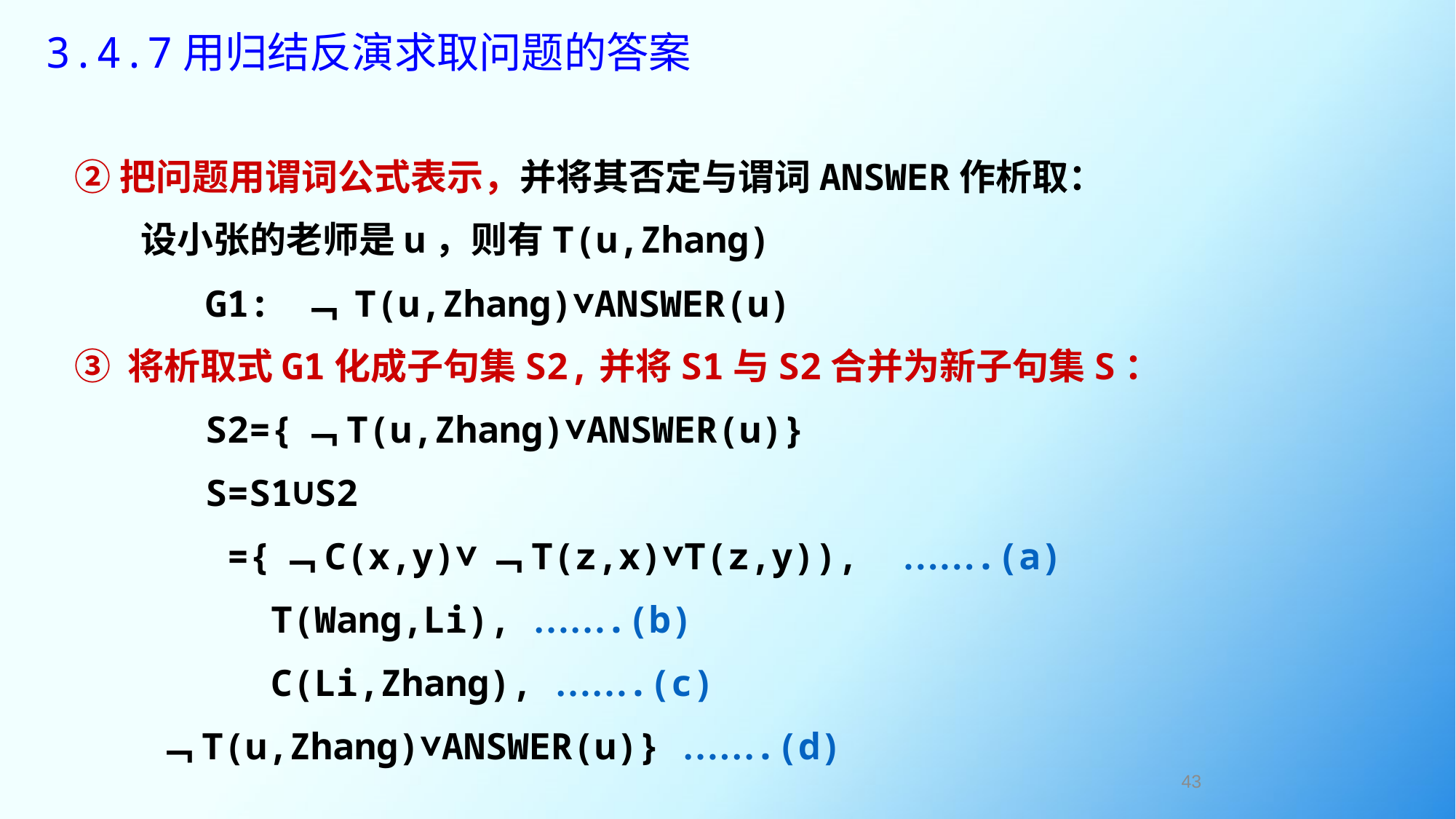

# 3.4.7用归结反演求取问题的答案
②把问题用谓词公式表示，并将其否定与谓词ANSWER作析取：
       设小张的老师是u，则有T(u,Zhang)
      G1: ﹁ T(u,Zhang)∨ANSWER(u)
③ 将析取式G1化成子句集S2,并将S1与S2合并为新子句集S：
      S2={﹁T(u,Zhang)∨ANSWER(u)}
      S=S1∪S2
       ={﹁C(x,y)∨﹁T(z,x)∨T(z,y)),  …….(a)
         T(Wang,Li), …….(b)
         C(Li,Zhang), …….(c)
         ﹁T(u,Zhang)∨ANSWER(u)} …….(d)

43